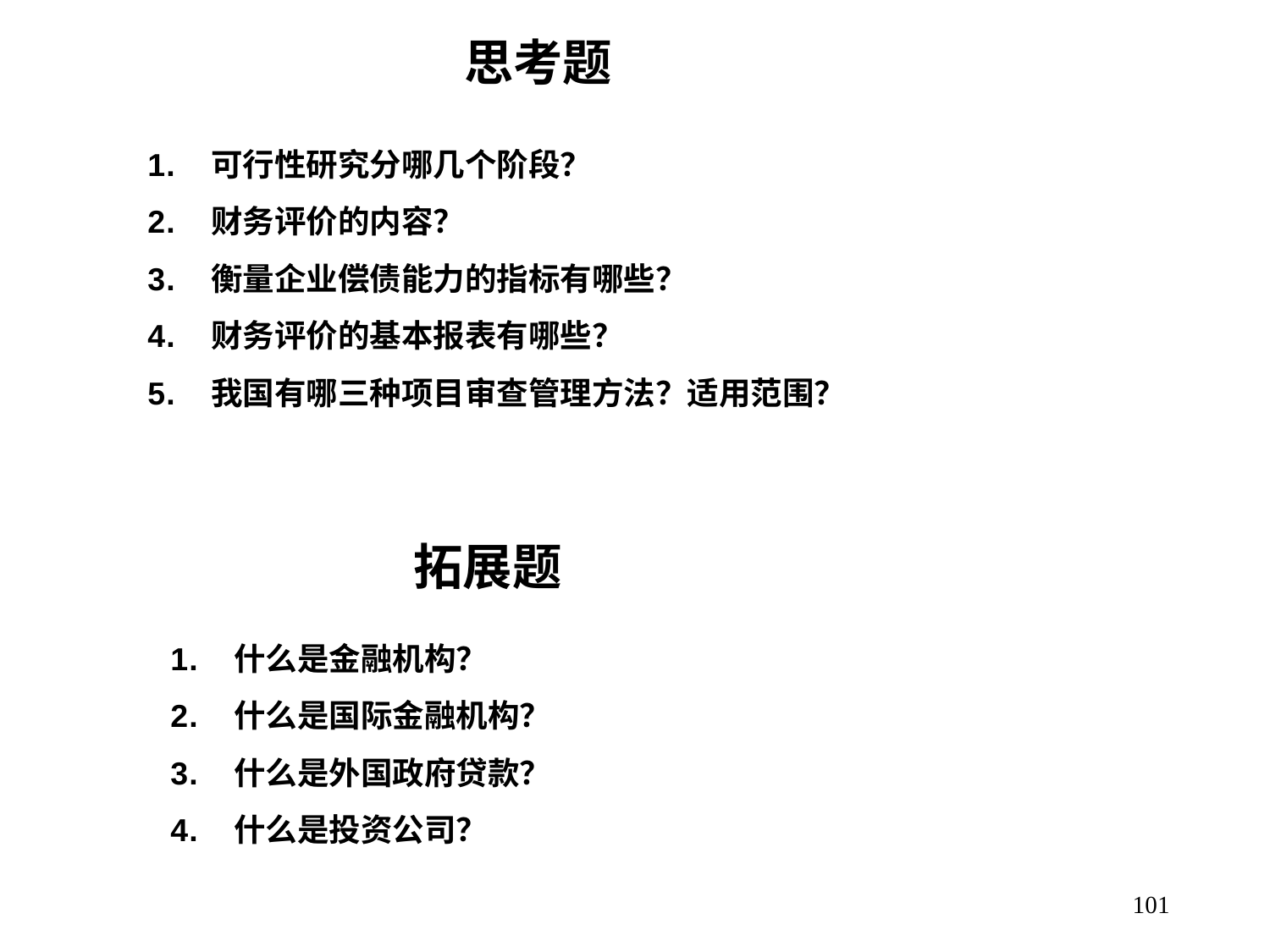

思考题
可行性研究分哪几个阶段？
财务评价的内容？
衡量企业偿债能力的指标有哪些？
财务评价的基本报表有哪些？
我国有哪三种项目审查管理方法？适用范围？
拓展题
什么是金融机构？
什么是国际金融机构？
什么是外国政府贷款？
什么是投资公司？
101